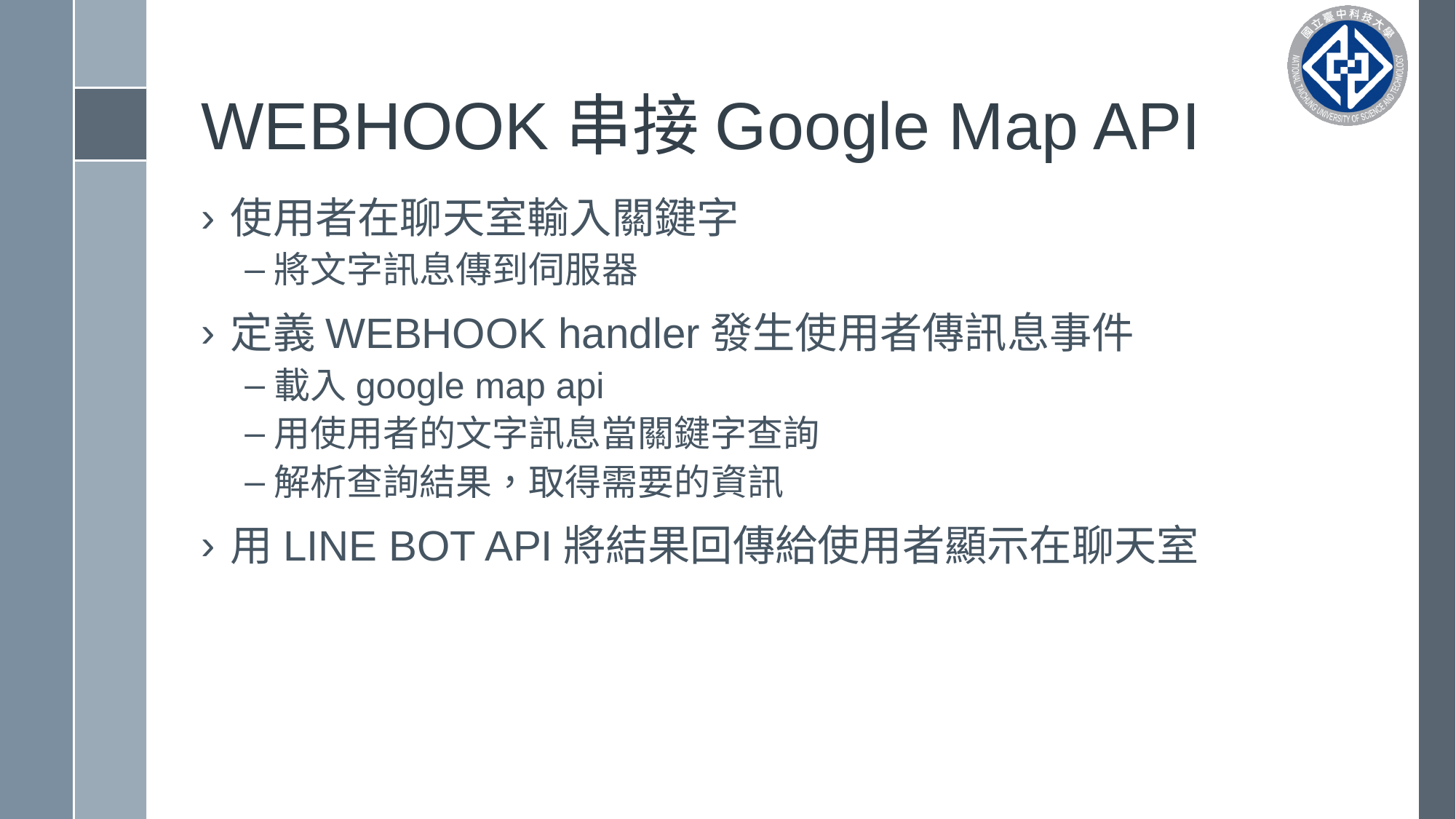

# WEBHOOK串接Google Map API
使用者在聊天室輸入關鍵字
將文字訊息傳到伺服器
定義WEBHOOK handler發生使用者傳訊息事件
載入google map api
用使用者的文字訊息當關鍵字查詢
解析查詢結果，取得需要的資訊
用LINE BOT API將結果回傳給使用者顯示在聊天室